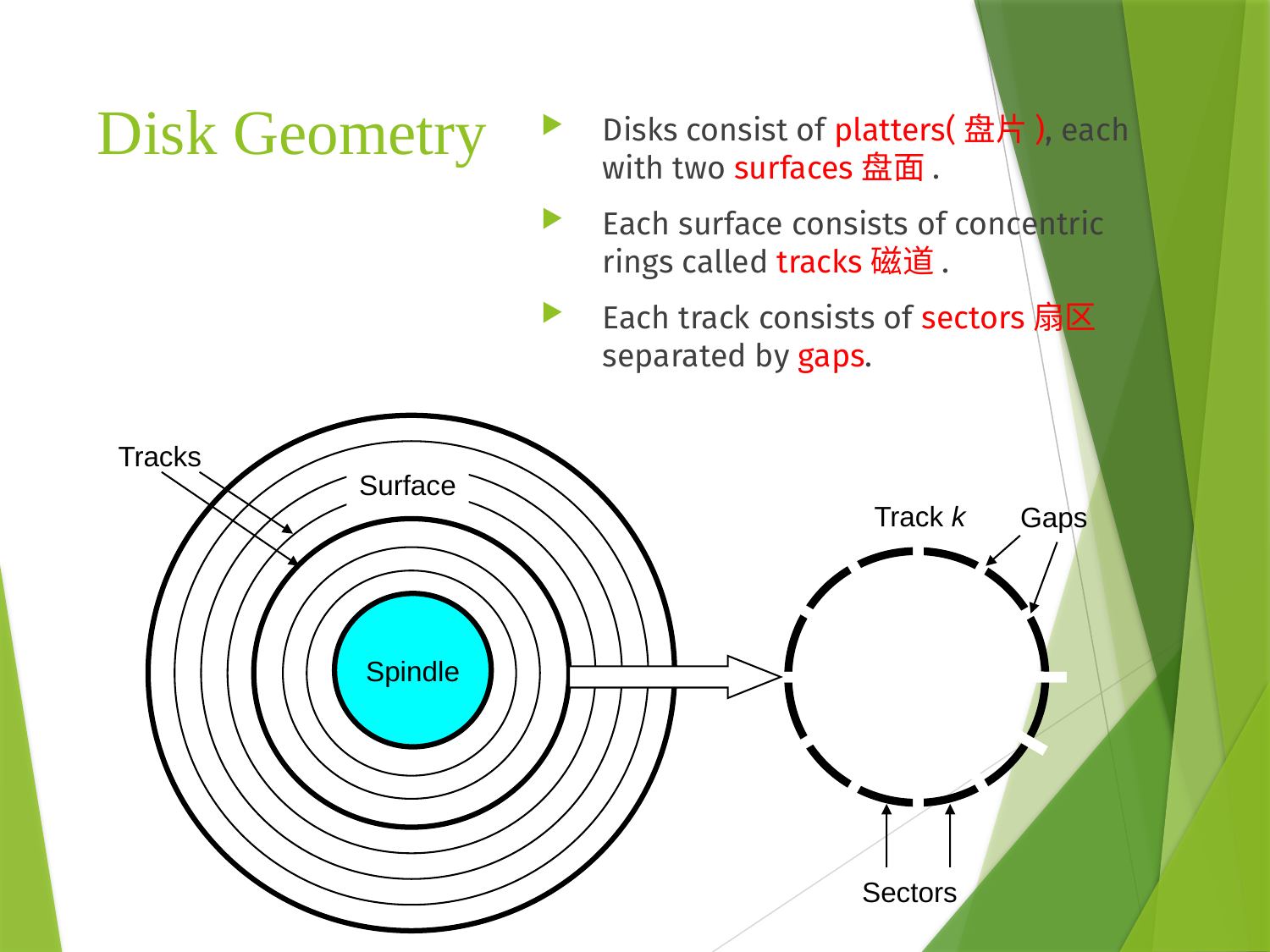

# Disk Geometry
Disks consist of platters(盘片), each with two surfaces盘面.
Each surface consists of concentric rings called tracks磁道.
Each track consists of sectors扇区 separated by gaps.

Tracks

Surface

Track k

Gaps

Spindle

Sectors